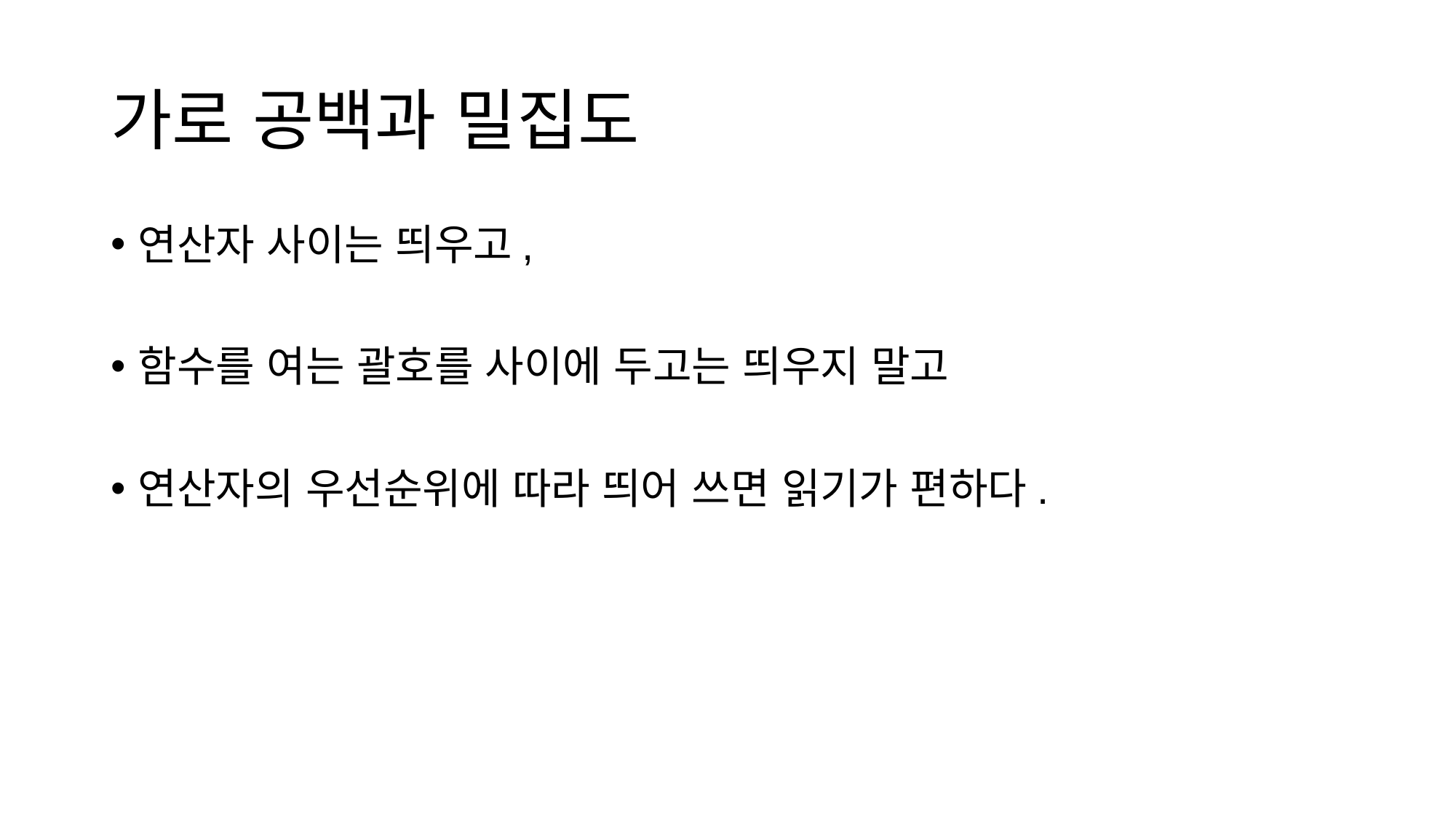

# 가로 공백과 밀집도
연산자 사이는 띄우고,

함수를 여는 괄호를 사이에 두고는 띄우지 말고

연산자의 우선순위에 따라 띄어 쓰면 읽기가 편하다.